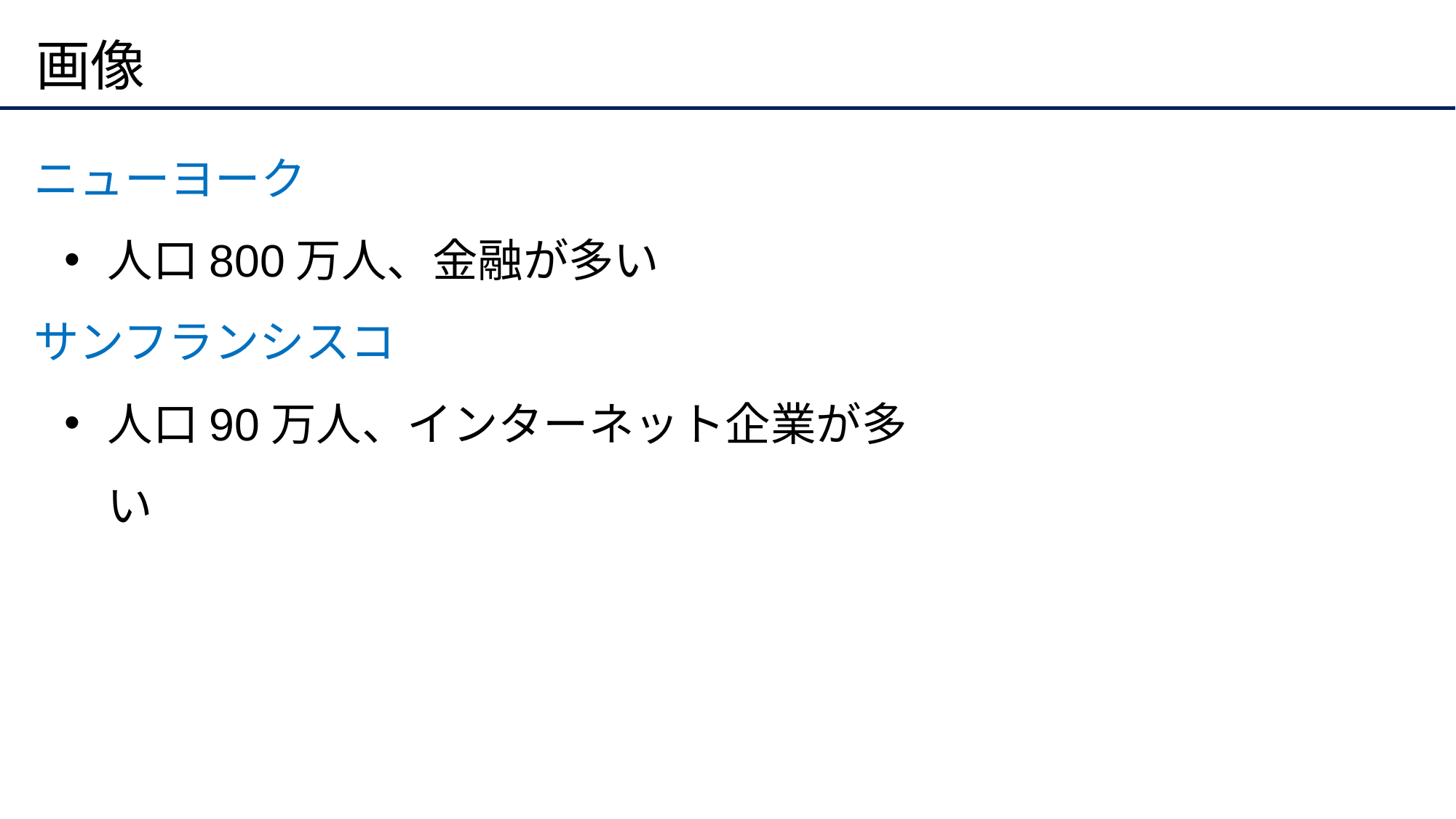

# 画像
ニューヨーク
人口800万人、金融が多い
サンフランシスコ
人口90万人、インターネット企業が多い